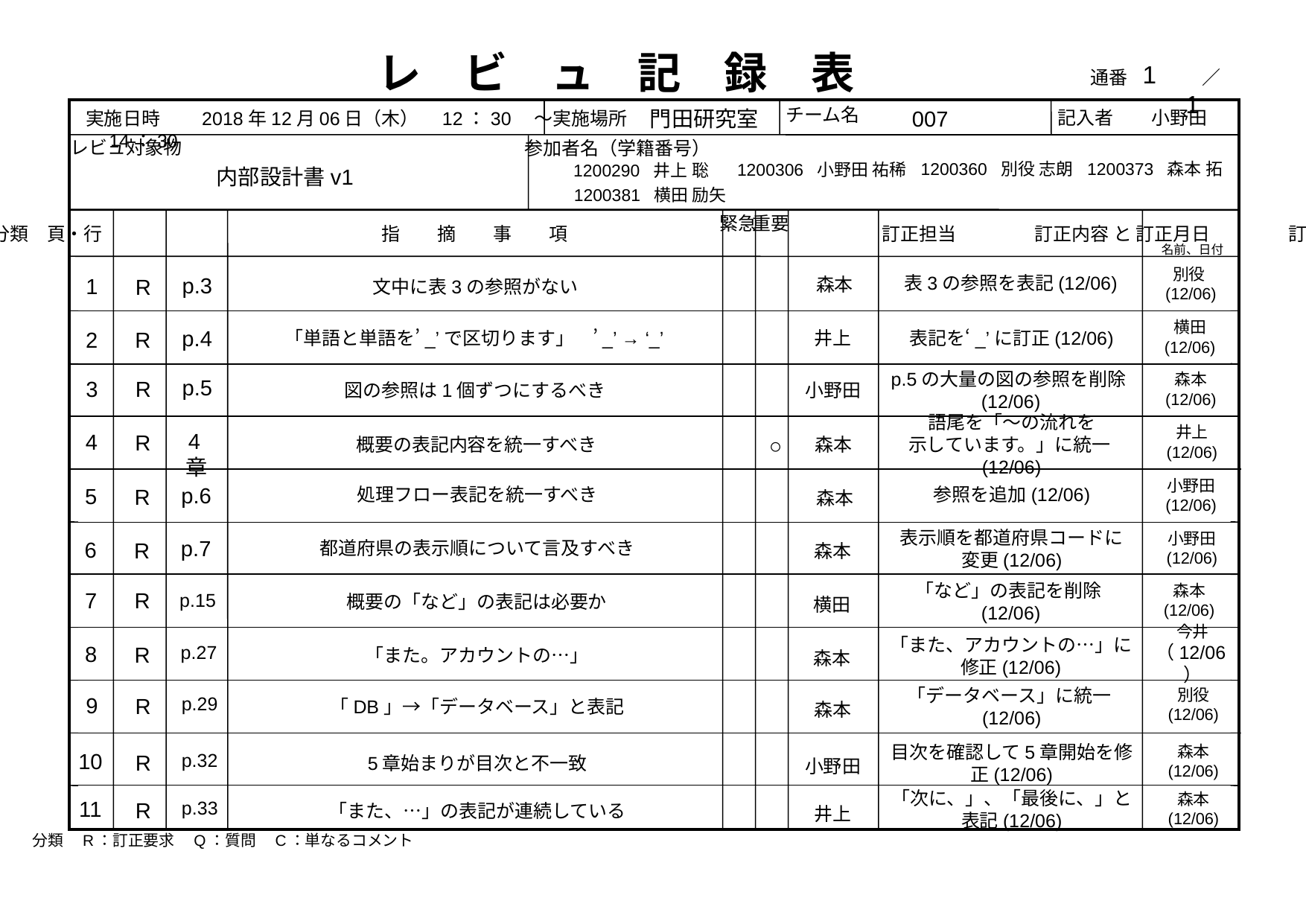

レ　ビ　ュ　記　録　表
通番　　　　／
チーム名

記入者
実施日時　　2018年12月06日（木）　12：30　～　14：30
実施場所
レビュ対象物
参加者名（学籍番号）

重要
緊急

番号　分類　頁・行　　　　　　　　　　　　　　　指　　摘　　事　　項　　　　　　　　　　　　             　　訂正担当　　　 　訂正内容 と 訂正月日　 　　　訂正確認
名前、日付

分類　R：訂正要求　Q：質問　C：単なるコメント
1　　　1
007
門田研究室
小野田
1200373  森本 拓
1200360  別役 志朗
1200306  小野田 祐稀
1200290  井上 聡
内部設計書v1
1200381  横田 励矢
別役(12/06)
表3の参照を表記(12/06)
p.3
森本
1
R
文中に表3の参照がない

横田
(12/06)
p.4
2
表記を‘_’に訂正(12/06)
井上
「単語と単語を’_’で区切ります」　’_’ → ‘_’
R
p.5の大量の図の参照を削除(12/06)
森本
(12/06)
p.5
3
R
小野田
図の参照は1個ずつにするべき
語尾を「～の流れを
示しています。」に統一(12/06)
井上
(12/06)
4章
4
R
概要の表記内容を統一すべき
森本
○
小野田
(12/06)
p.6
処理フロー表記を統一すべき
参照を追加(12/06)
5
R
森本
表示順を都道府県コードに
変更(12/06)
小野田
(12/06)
p.7
6
都道府県の表示順について言及すべき
R
森本
森本
(12/06)
7
R
p.15
概要の「など」の表記は必要か
「など」の表記を削除(12/06)
横田
今井
（12/06）
「また、アカウントの…」に修正(12/06)
p.27
8
R
「また。アカウントの…」
森本
別役
(12/06)
p.29
9
R
「DB」→「データベース」と表記
「データベース」に統一(12/06)
森本
森本
(12/06)
目次を確認して5章開始を修正(12/06)
10
p.32
R
5章始まりが目次と不一致
小野田
「次に、」、「最後に、」と表記(12/06)
森本
(12/06)
11
p.33
R
「また、…」の表記が連続している
井上